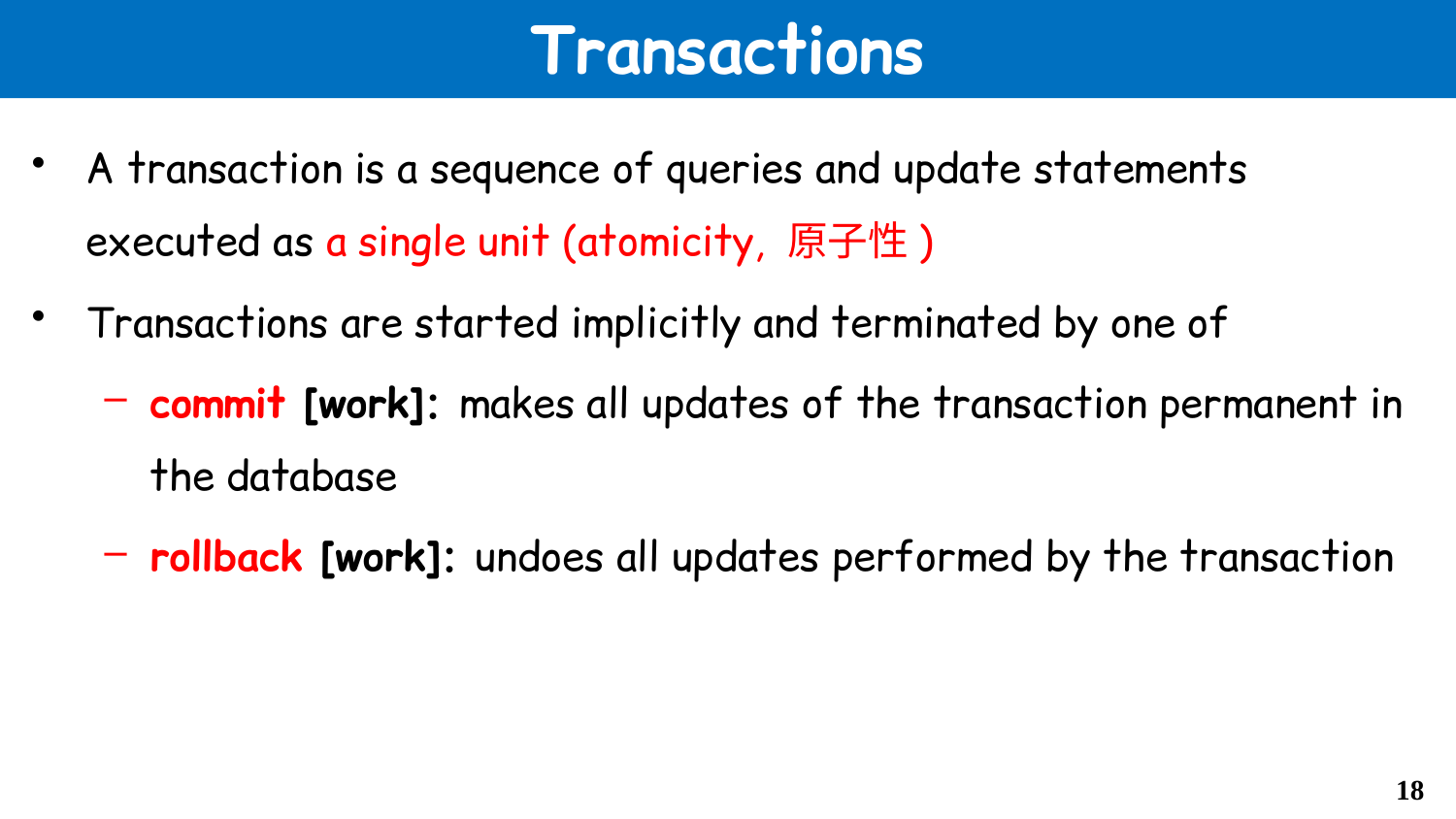

# Transactions
A transaction is a sequence of queries and update statements executed as a single unit (atomicity, 原子性)
Transactions are started implicitly and terminated by one of
commit [work]: makes all updates of the transaction permanent in the database
rollback [work]: undoes all updates performed by the transaction